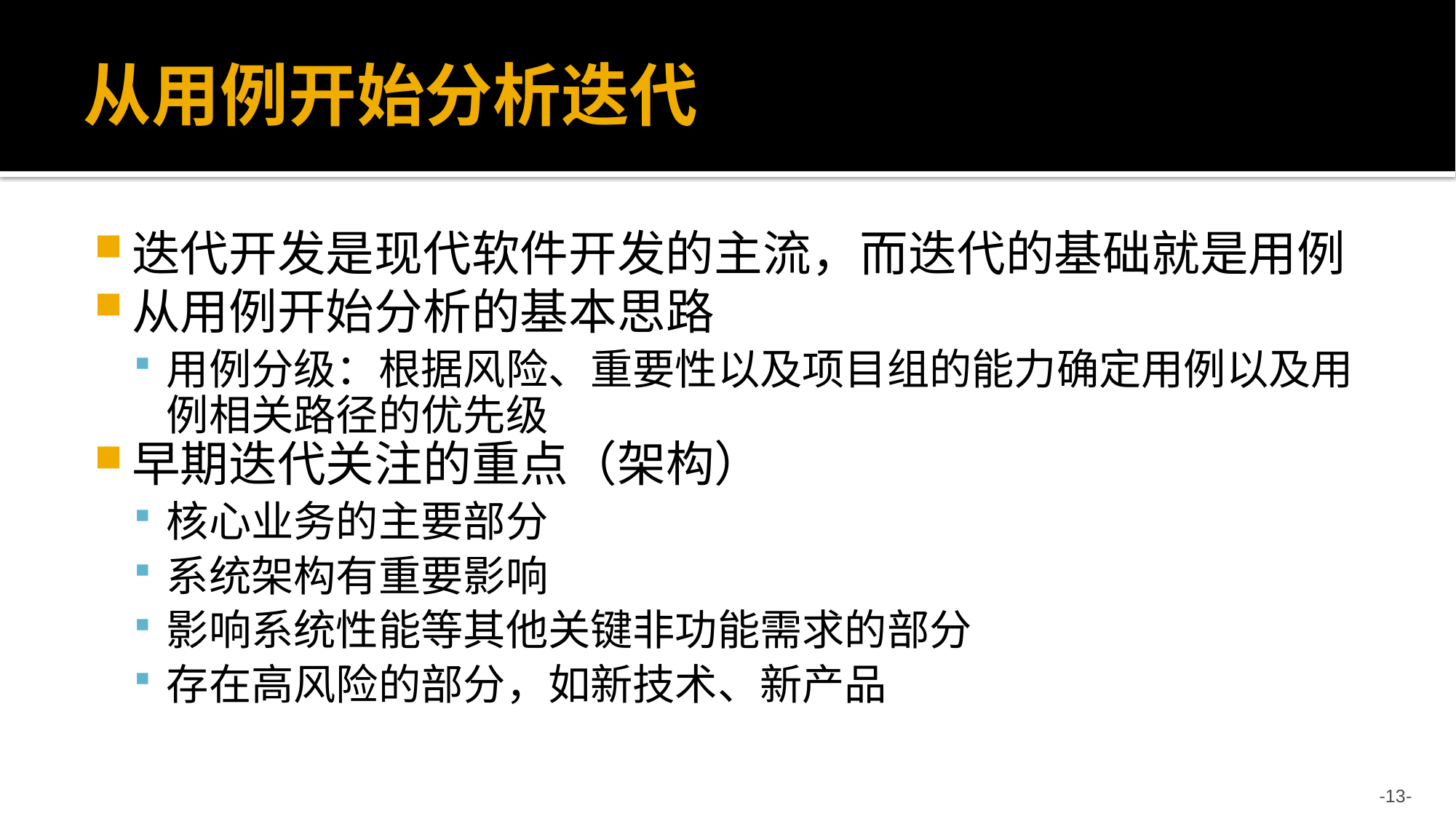

# 从用例开始分析迭代
迭代开发是现代软件开发的主流，而迭代的基础就是用例
从用例开始分析的基本思路
用例分级：根据风险、重要性以及项目组的能力确定用例以及用例相关路径的优先级
早期迭代关注的重点（架构）
核心业务的主要部分
系统架构有重要影响
影响系统性能等其他关键非功能需求的部分
存在高风险的部分，如新技术、新产品
-13-